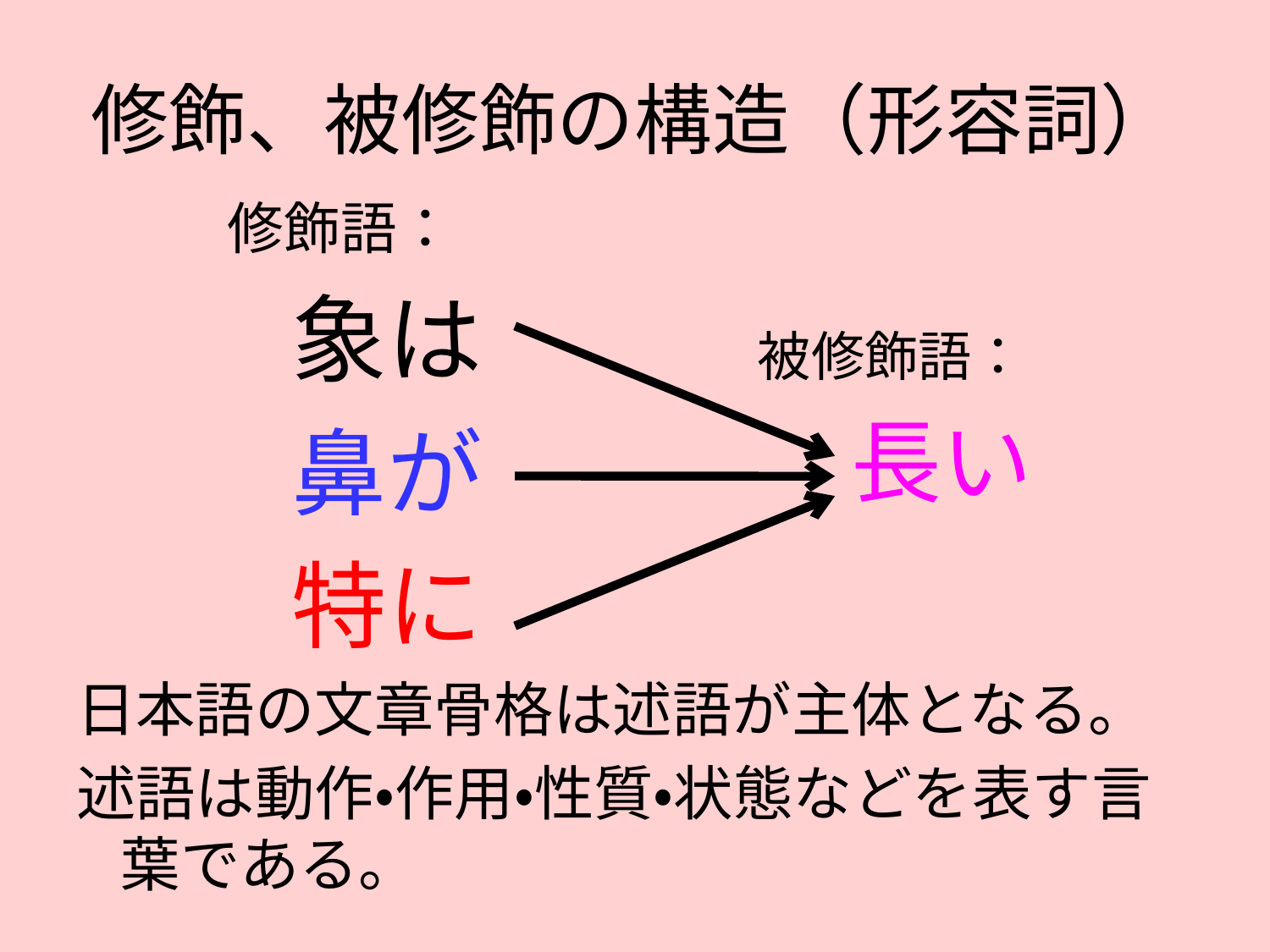

# 修飾、被修飾の構造（形容詞）
修飾語：
象は
鼻が
特に

被修飾語：
長い
日本語の文章骨格は述語が主体となる。
述語は動作・作用・性質・状態などを表す言葉である。